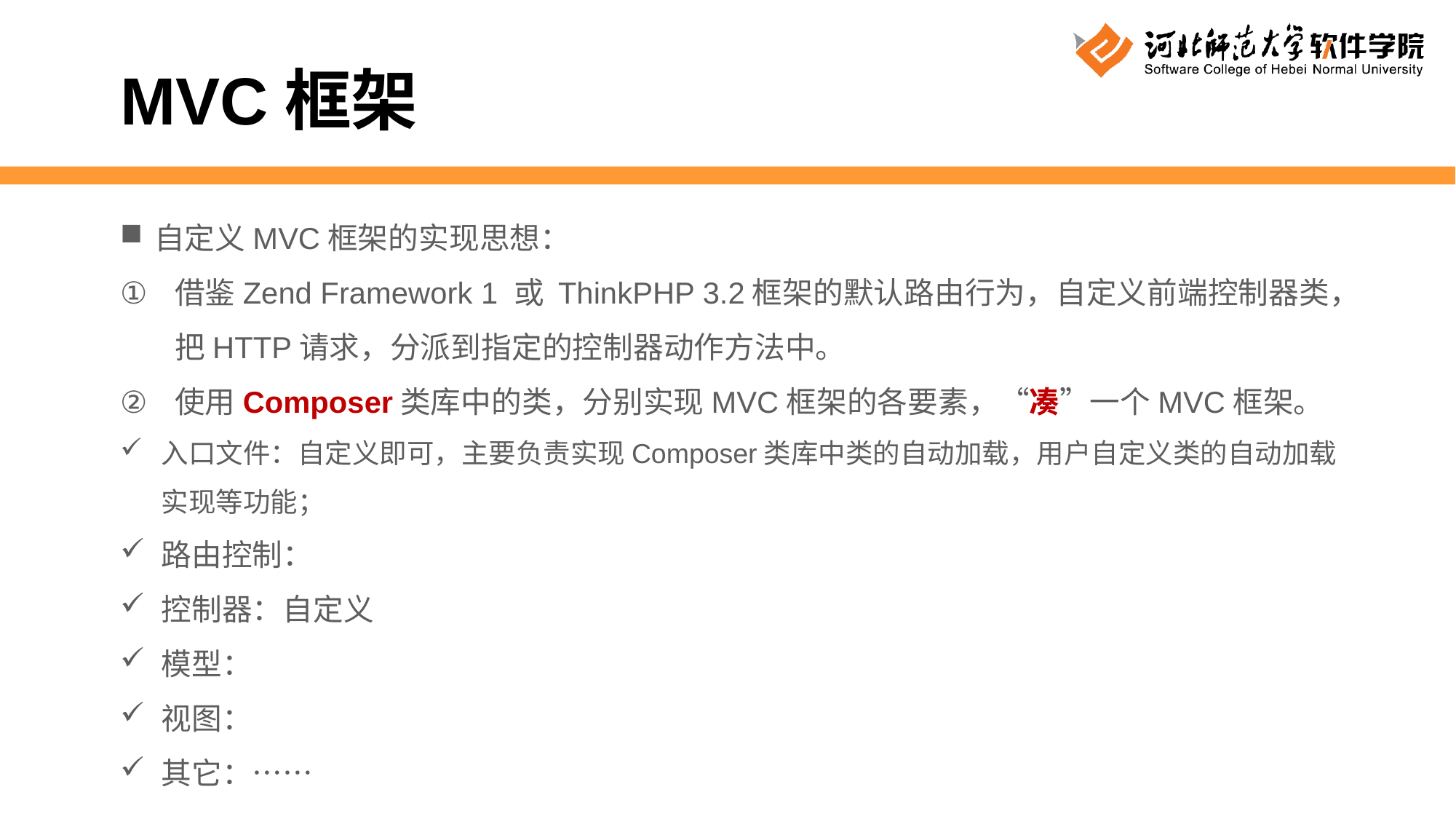

MVC框架
自定义MVC框架的实现思想：
借鉴Zend Framework 1 或 ThinkPHP 3.2框架的默认路由行为，自定义前端控制器类，把HTTP请求，分派到指定的控制器动作方法中。
使用Composer类库中的类，分别实现MVC框架的各要素，“凑”一个MVC框架。
入口文件：自定义即可，主要负责实现Composer类库中类的自动加载，用户自定义类的自动加载实现等功能；
路由控制：
控制器：自定义
模型：
视图：
其它：……